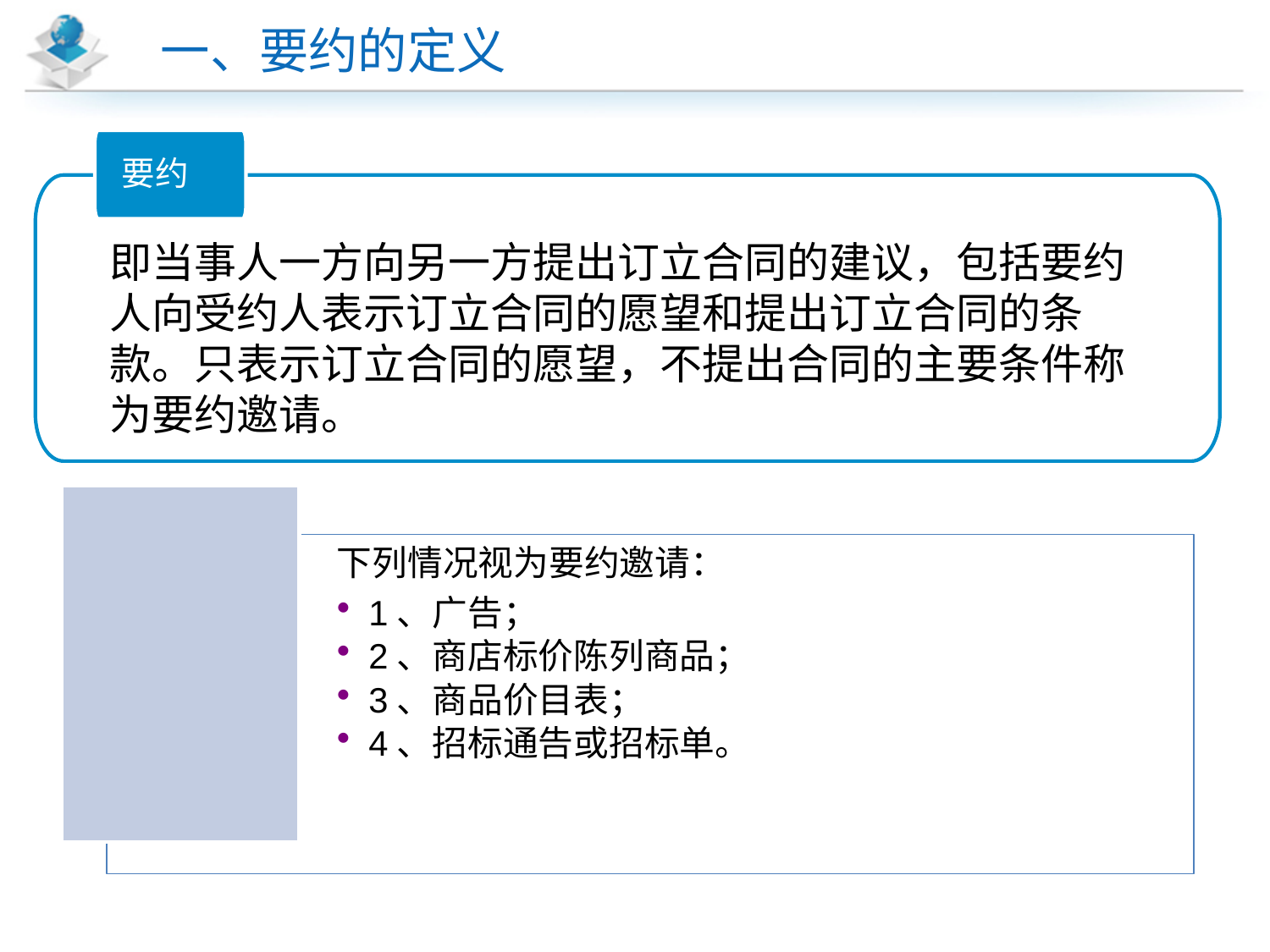

# 一、要约的定义
要约
即当事人一方向另一方提出订立合同的建议，包括要约人向受约人表示订立合同的愿望和提出订立合同的条款。只表示订立合同的愿望，不提出合同的主要条件称为要约邀请。
下列情况视为要约邀请：
1、广告；
2、商店标价陈列商品；
3、商品价目表；
4、招标通告或招标单。